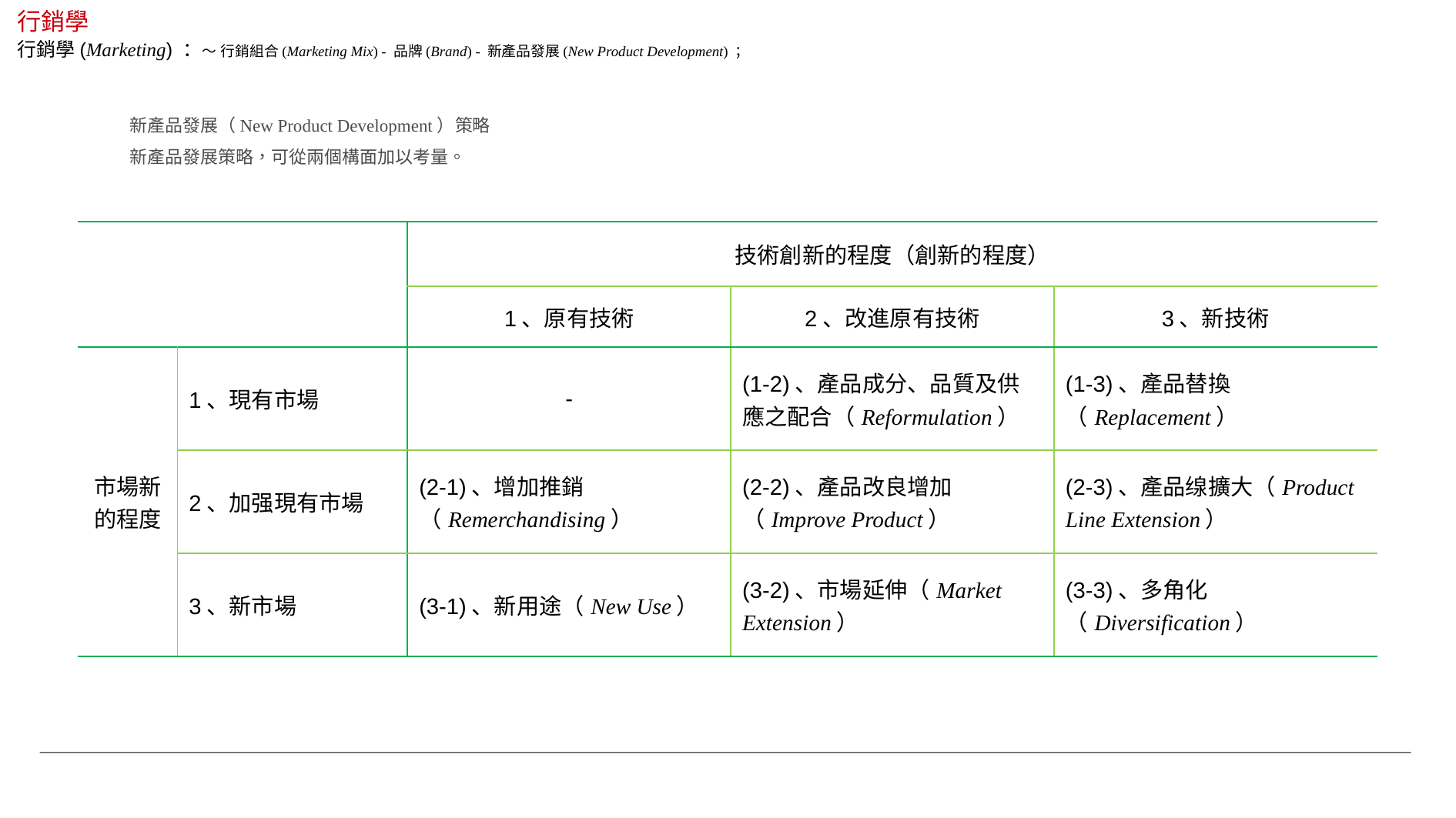

行銷學
行銷學(Marketing) ：～ 行銷組合(Marketing Mix) - 品牌(Brand) - 新產品發展(New Product Development) ；
新產品發展（New Product Development）策略
新產品發展策略，可從兩個構面加以考量。
|  |  | 技術創新的程度（創新的程度） |  |  |
| --- | --- | --- | --- | --- |
|  |  | 1、原有技術 | 2、改進原有技術 | 3、新技術 |
| 市場新的程度 | 1、現有市場 | - | (1-2)、產品成分、品質及供應之配合（Reformulation） | (1-3)、產品替換（Replacement） |
|  | 2、加强現有市場 | (2-1)、增加推銷（Remerchandising） | (2-2)、產品改良增加（Improve Product） | (2-3)、產品缐擴大（Product Line Extension） |
|  | 3、新市場 | (3-1)、新用途（New Use） | (3-2)、市場延伸（Market Extension） | (3-3)、多角化（Diversification） |